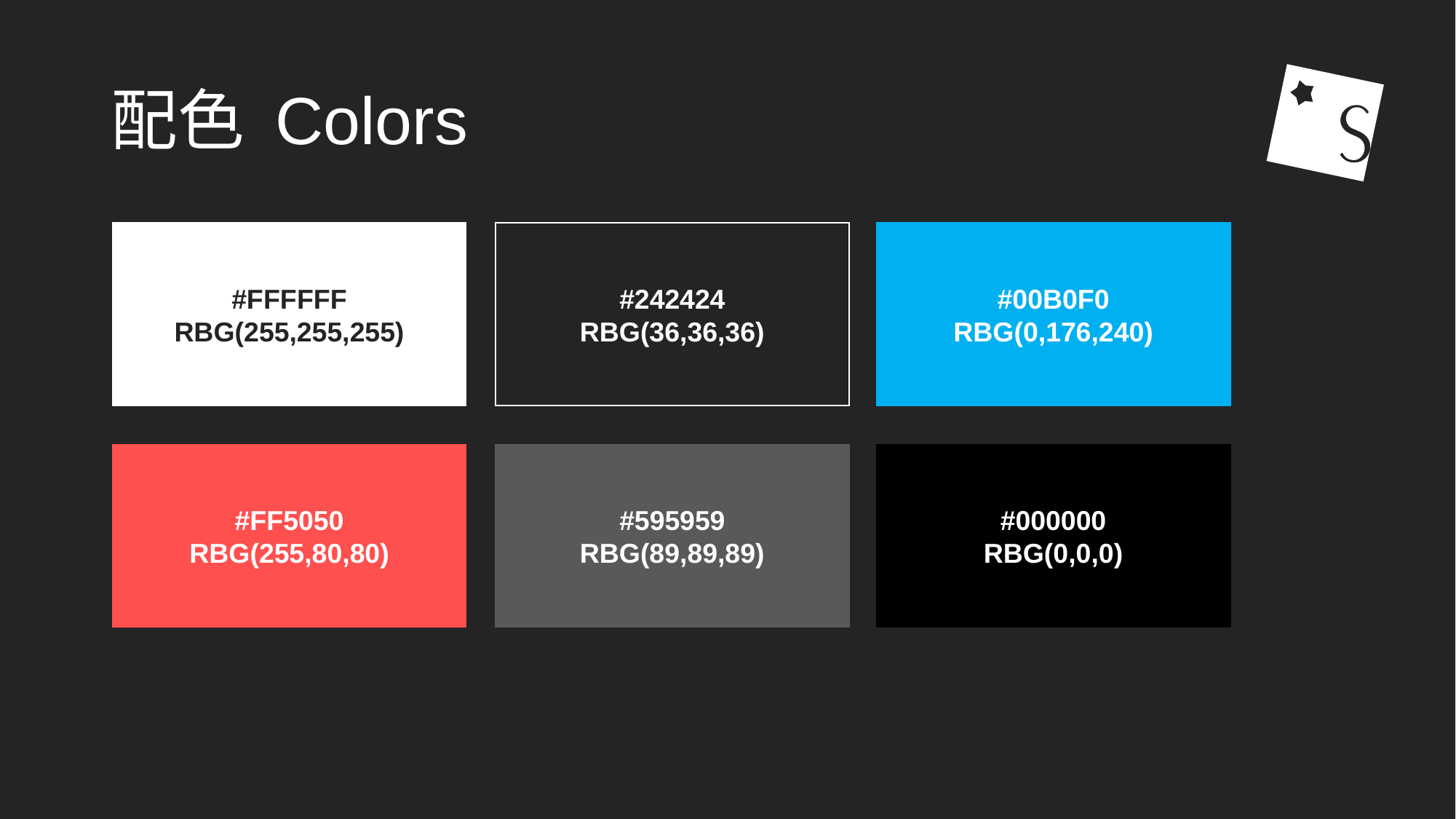

# 配色 Colors
#FFFFFF
RBG(255,255,255)
#242424
RBG(36,36,36)
#00B0F0
RBG(0,176,240)
#FF5050
RBG(255,80,80)
#595959
RBG(89,89,89)
#000000
RBG(0,0,0)